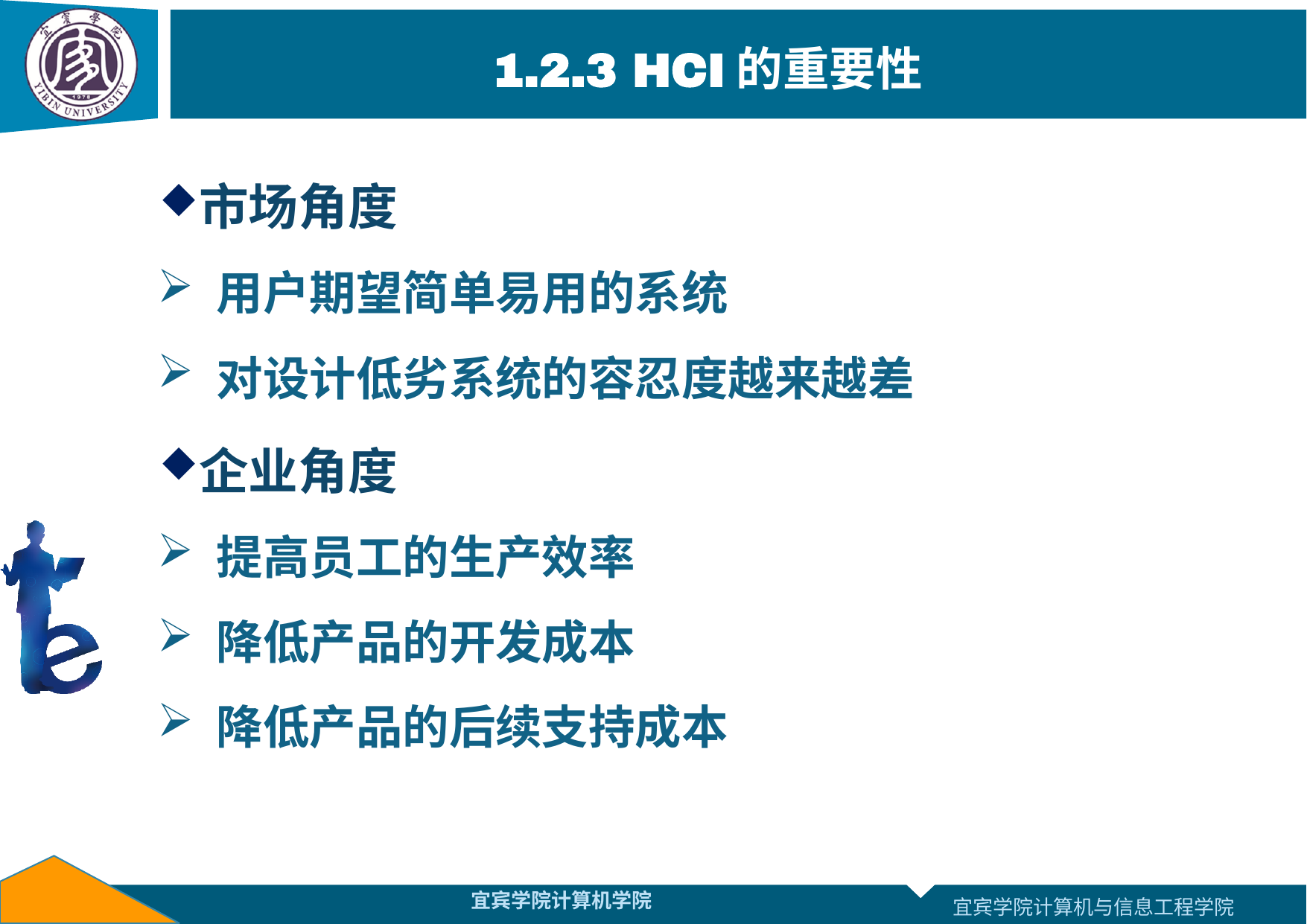

# 1.2.3 HCI的重要性
市场角度
 用户期望简单易用的系统
 对设计低劣系统的容忍度越来越差
企业角度
 提高员工的生产效率
 降低产品的开发成本
 降低产品的后续支持成本

8
宜宾学院计算机学院